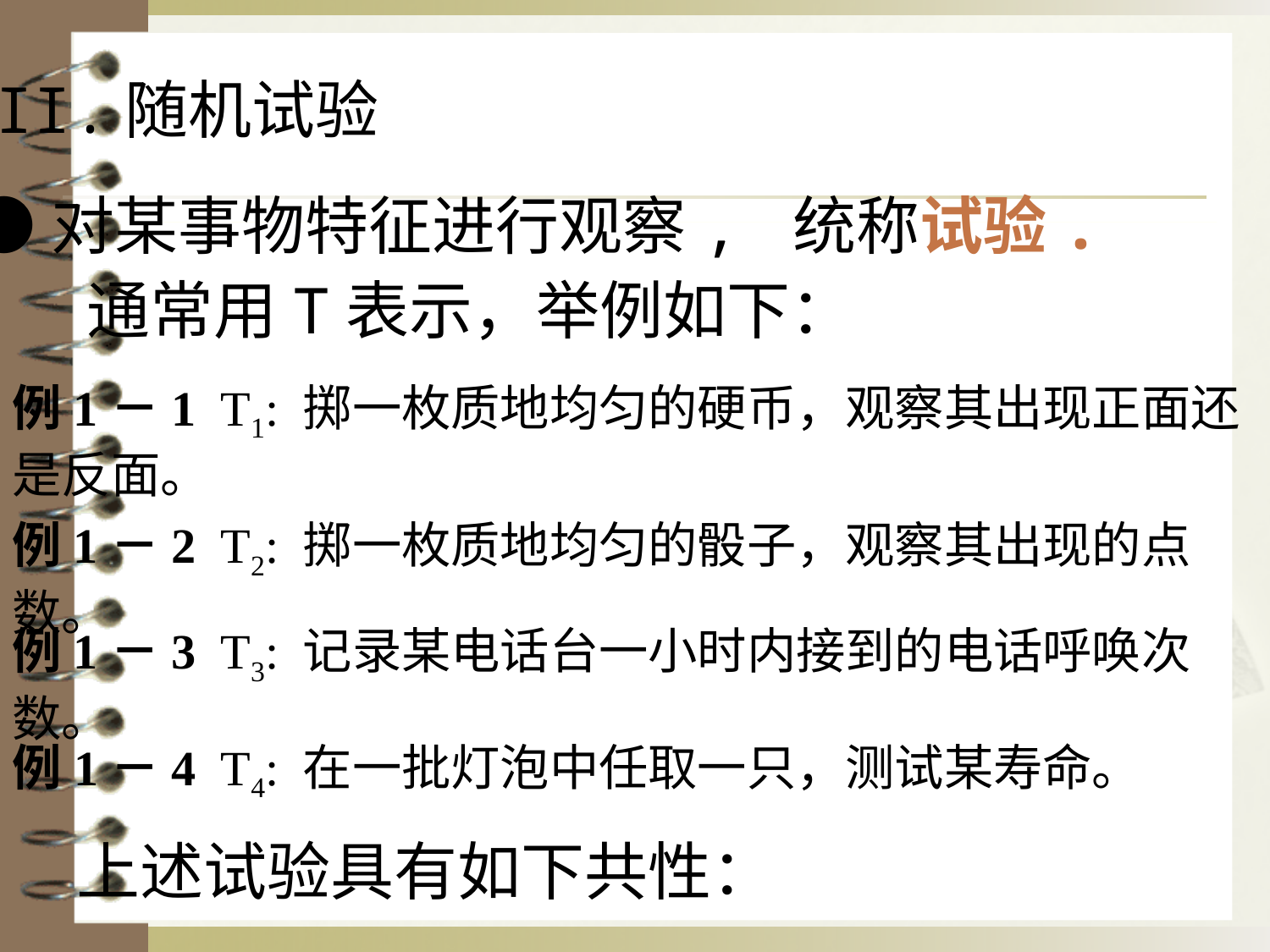

II.随机试验
●对某事物特征进行观察, 统称试验.
通常用T表示，举例如下：
例1－1  T1: 掷一枚质地均匀的硬币，观察其出现正面还是反面。
例1－2  T2: 掷一枚质地均匀的骰子，观察其出现的点数。
例1－3  T3: 记录某电话台一小时内接到的电话呼唤次数。
例1－4  T4: 在一批灯泡中任取一只，测试某寿命。
上述试验具有如下共性：